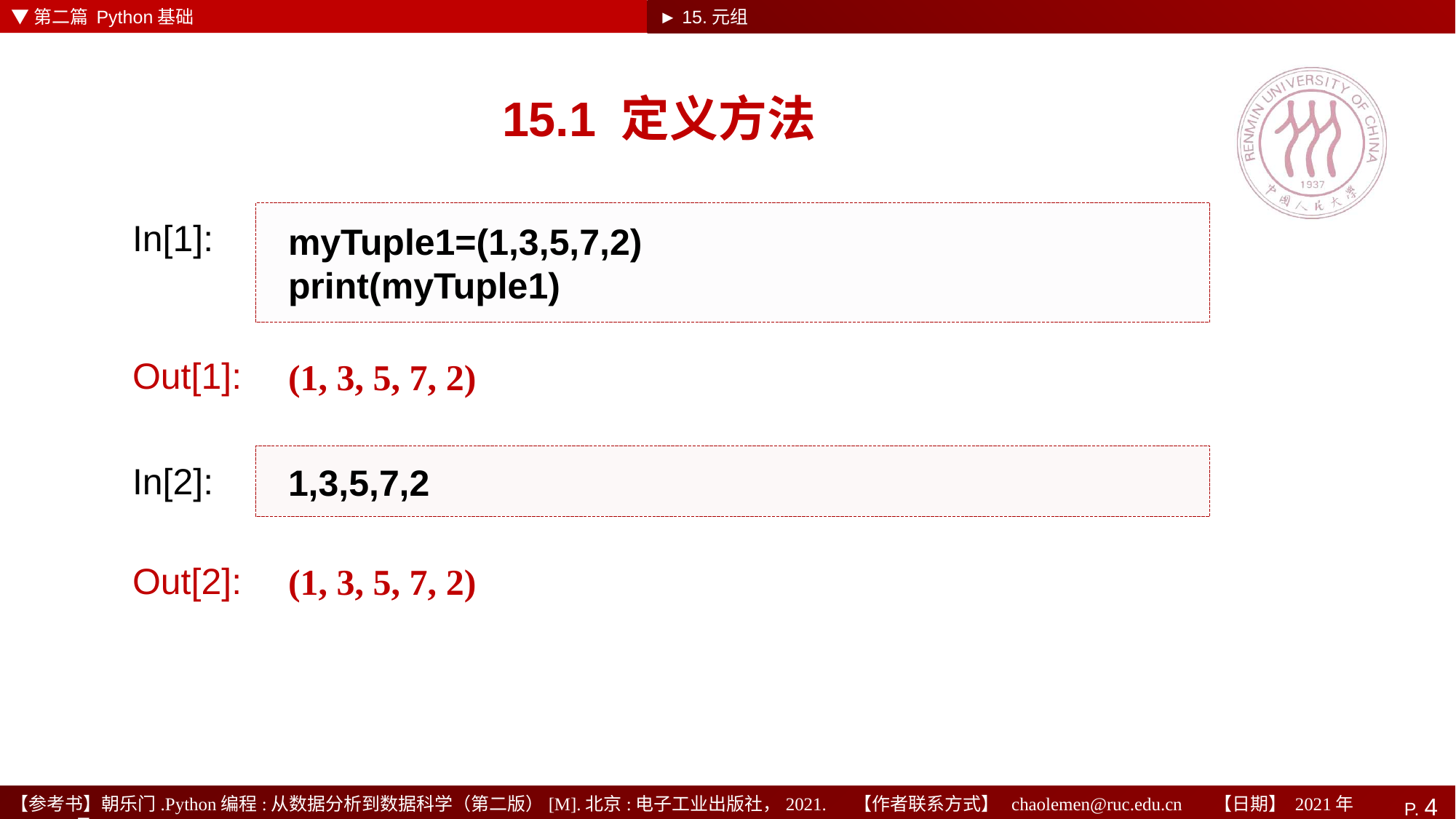

▼第二篇 Python基础
► 15.元组
# 15.1 定义方法
myTuple1=(1,3,5,7,2)
print(myTuple1)
In[1]:
(1, 3, 5, 7, 2)
Out[1]:
1,3,5,7,2
In[2]:
(1, 3, 5, 7, 2)
Out[2]: